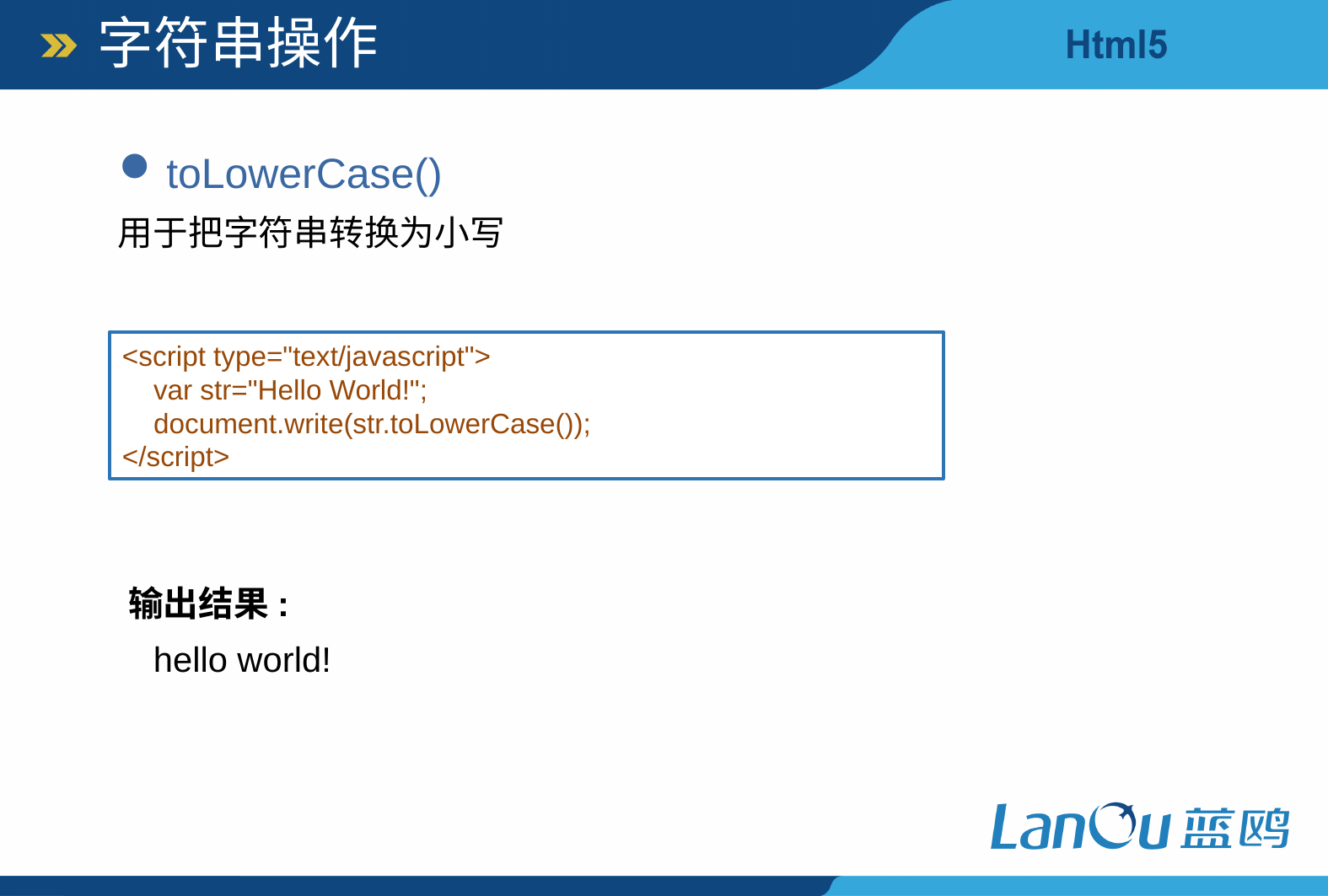

字符串操作
toLowerCase()
用于把字符串转换为小写
<script type="text/javascript">
    var str="Hello World!";
    document.write(str.toLowerCase());
</script>
输出结果:
hello world!